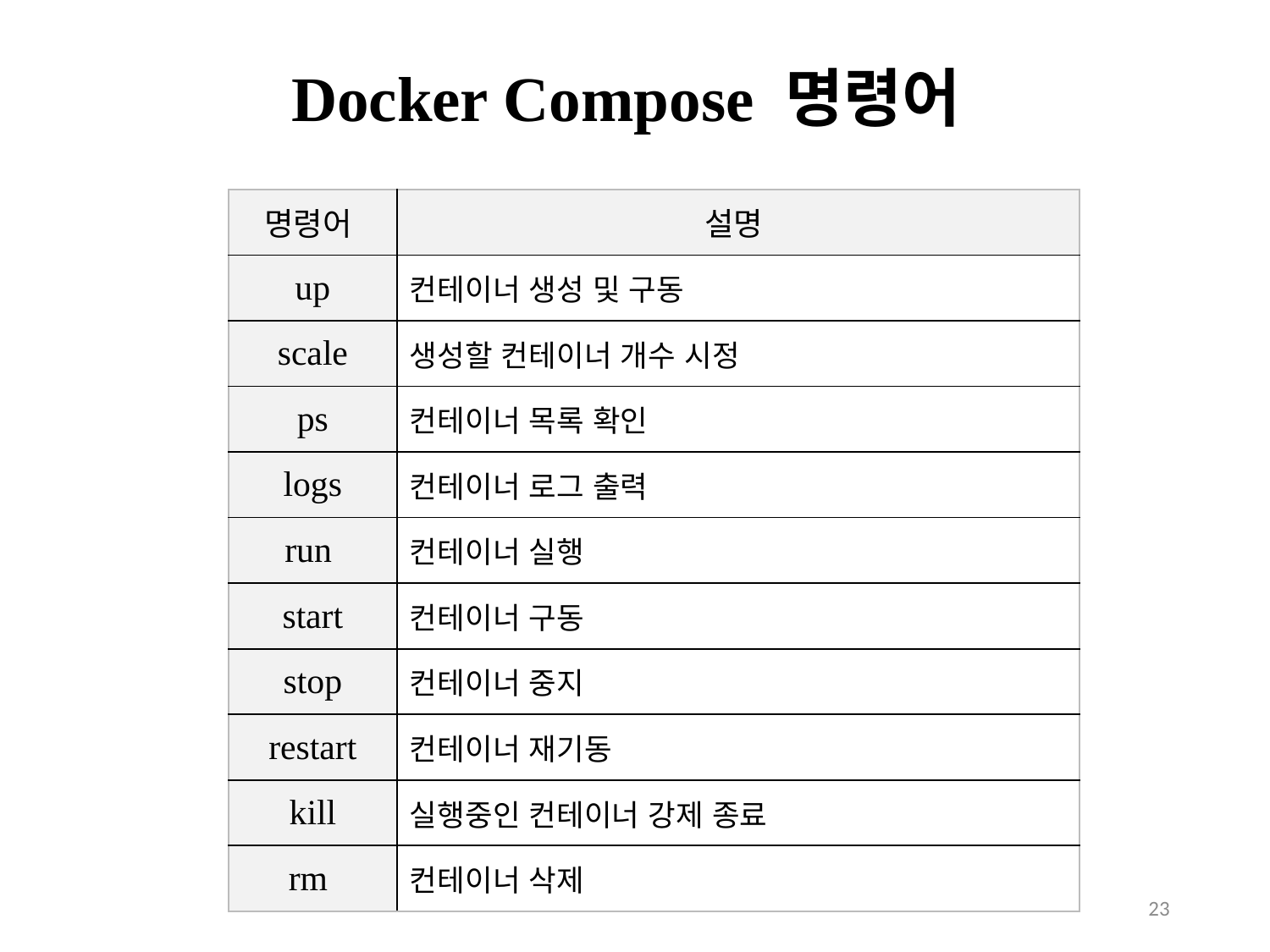

# Docker Compose 명령어
| 명령어 | 설명 |
| --- | --- |
| up | 컨테이너 생성 및 구동 |
| scale | 생성할 컨테이너 개수 시정 |
| ps | 컨테이너 목록 확인 |
| logs | 컨테이너 로그 출력 |
| run | 컨테이너 실행 |
| start | 컨테이너 구동 |
| stop | 컨테이너 중지 |
| restart | 컨테이너 재기동 |
| kill | 실행중인 컨테이너 강제 종료 |
| rm | 컨테이너 삭제 |
23